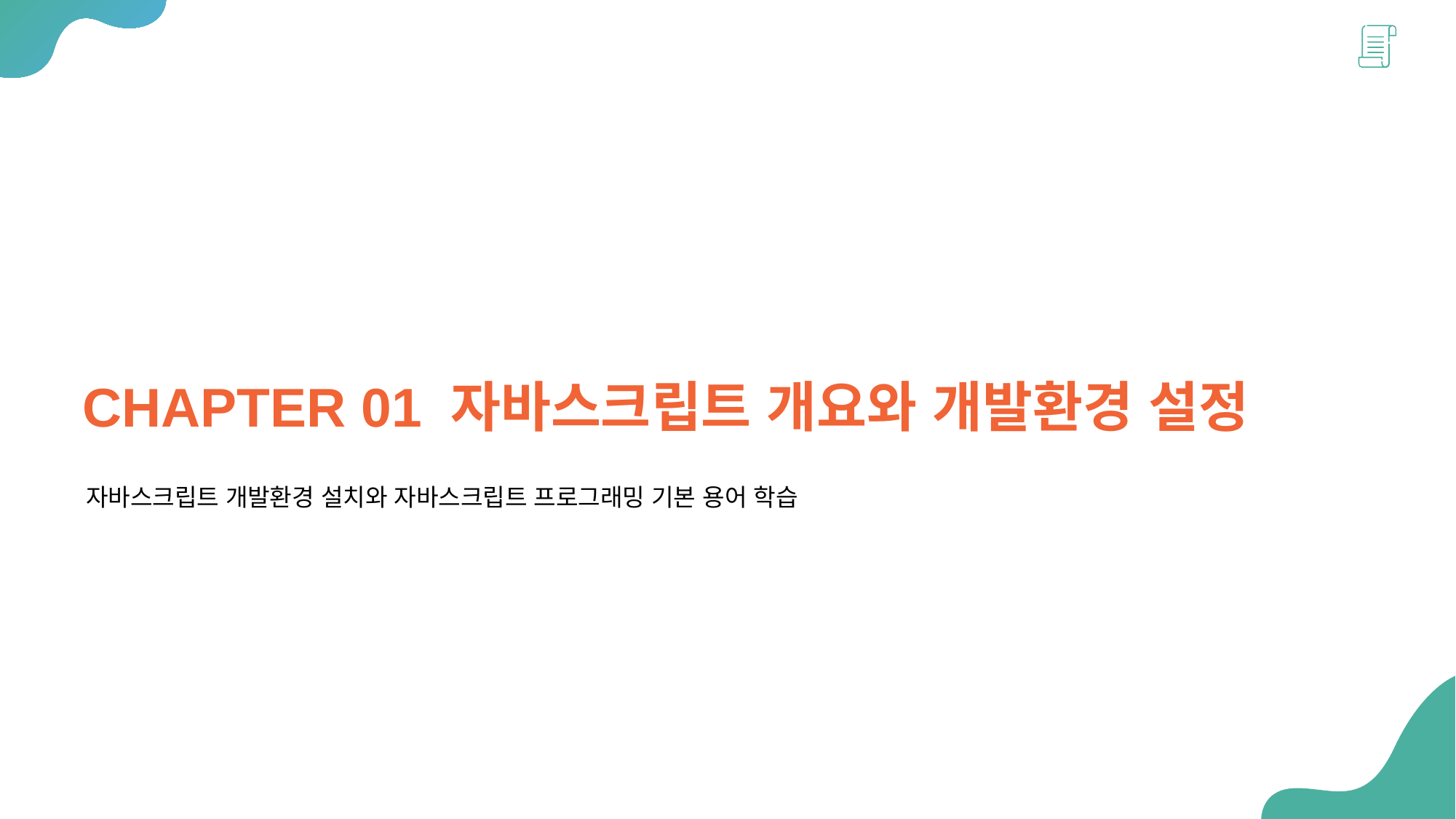

CHAPTER 01 자바스크립트 개요와 개발환경 설정
자바스크립트 개발환경 설치와 자바스크립트 프로그래밍 기본 용어 학습